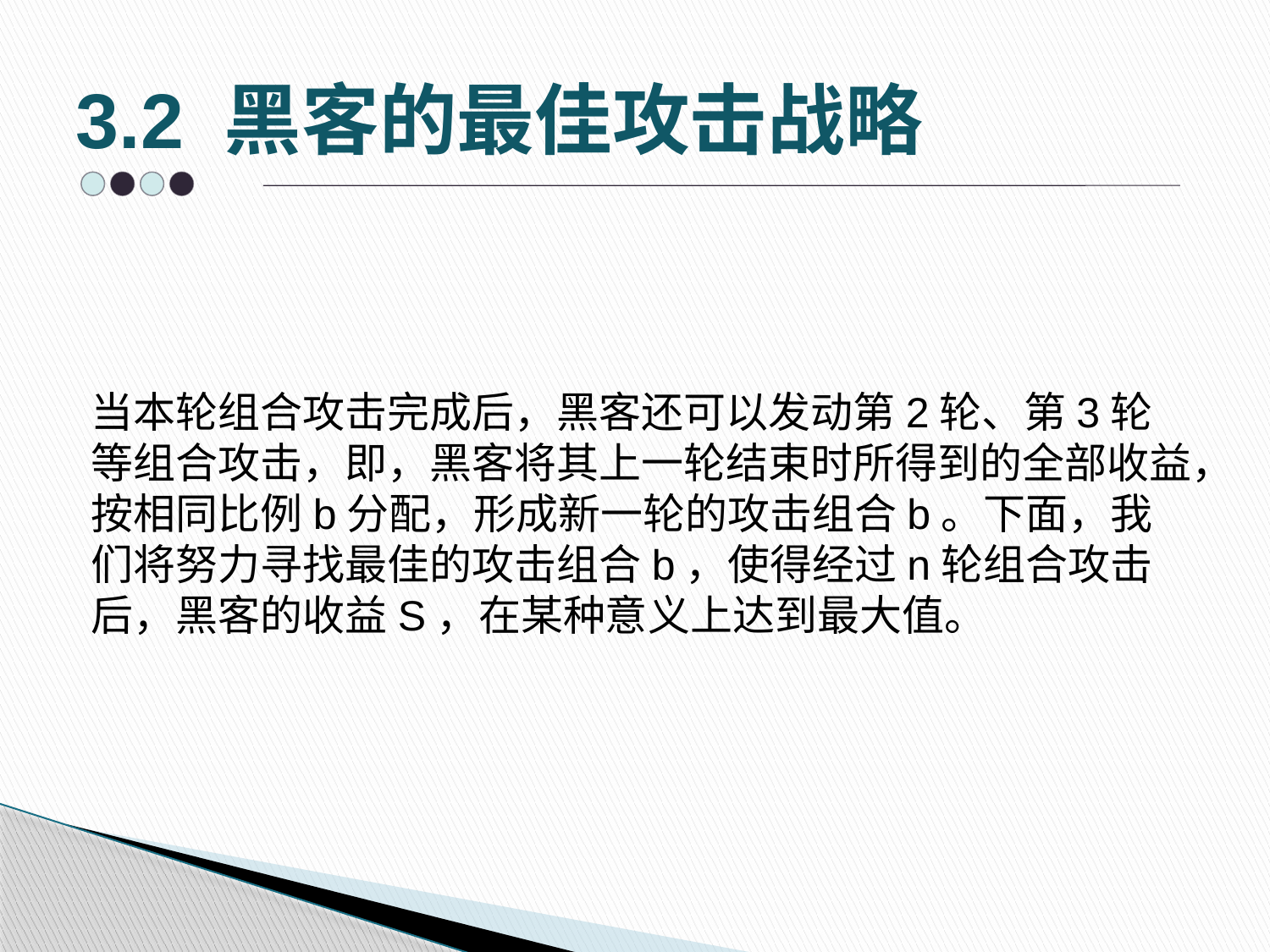

# 3.2 黑客的最佳攻击战略

当本轮组合攻击完成后，黑客还可以发动第2轮、第3轮等组合攻击，即，黑客将其上一轮结束时所得到的全部收益，按相同比例b分配，形成新一轮的攻击组合b。下面，我们将努力寻找最佳的攻击组合b，使得经过n轮组合攻击后，黑客的收益S，在某种意义上达到最大值。